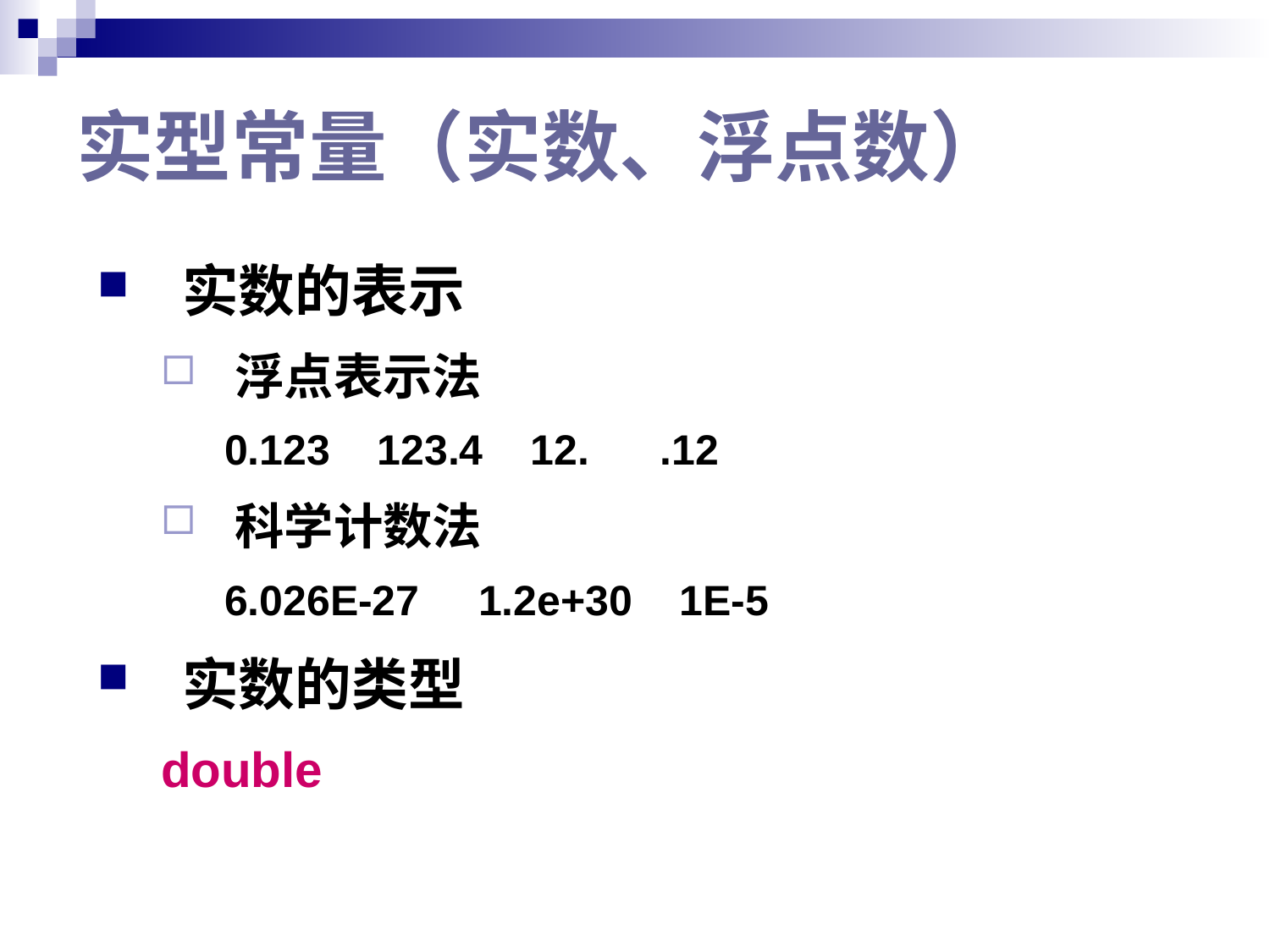

# 实型常量（实数、浮点数）
实数的表示
浮点表示法
0.123    123.4    12.      .12
科学计数法
6.026E-27     1.2e+30    1E-5
实数的类型
double